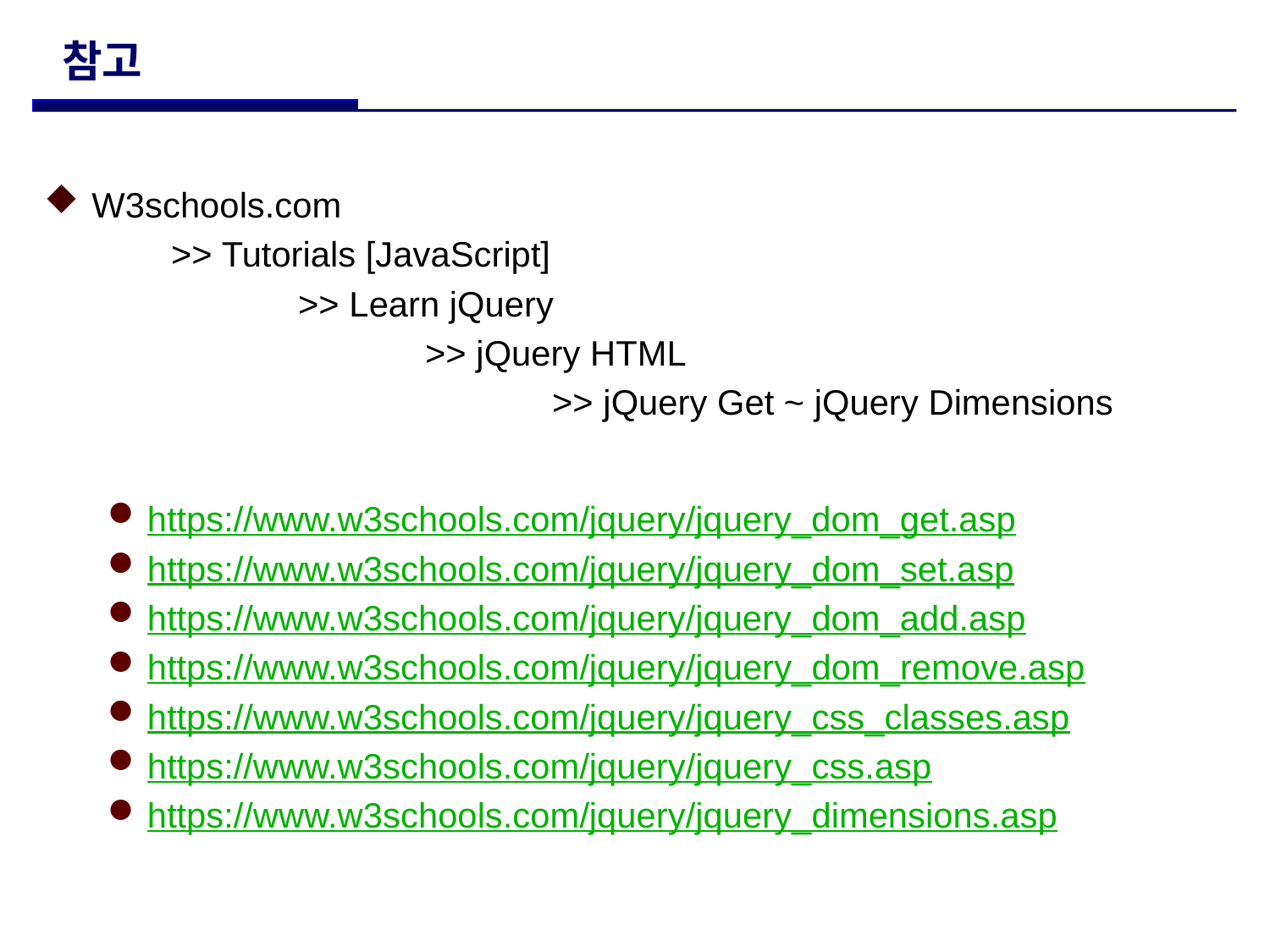

# 참고
W3schools.com
	>> Tutorials [JavaScript]
		>> Learn jQuery
			>> jQuery HTML
				>> jQuery Get ~ jQuery Dimensions

https://www.w3schools.com/jquery/jquery_dom_get.asp
https://www.w3schools.com/jquery/jquery_dom_set.asp
https://www.w3schools.com/jquery/jquery_dom_add.asp
https://www.w3schools.com/jquery/jquery_dom_remove.asp
https://www.w3schools.com/jquery/jquery_css_classes.asp
https://www.w3schools.com/jquery/jquery_css.asp
https://www.w3schools.com/jquery/jquery_dimensions.asp